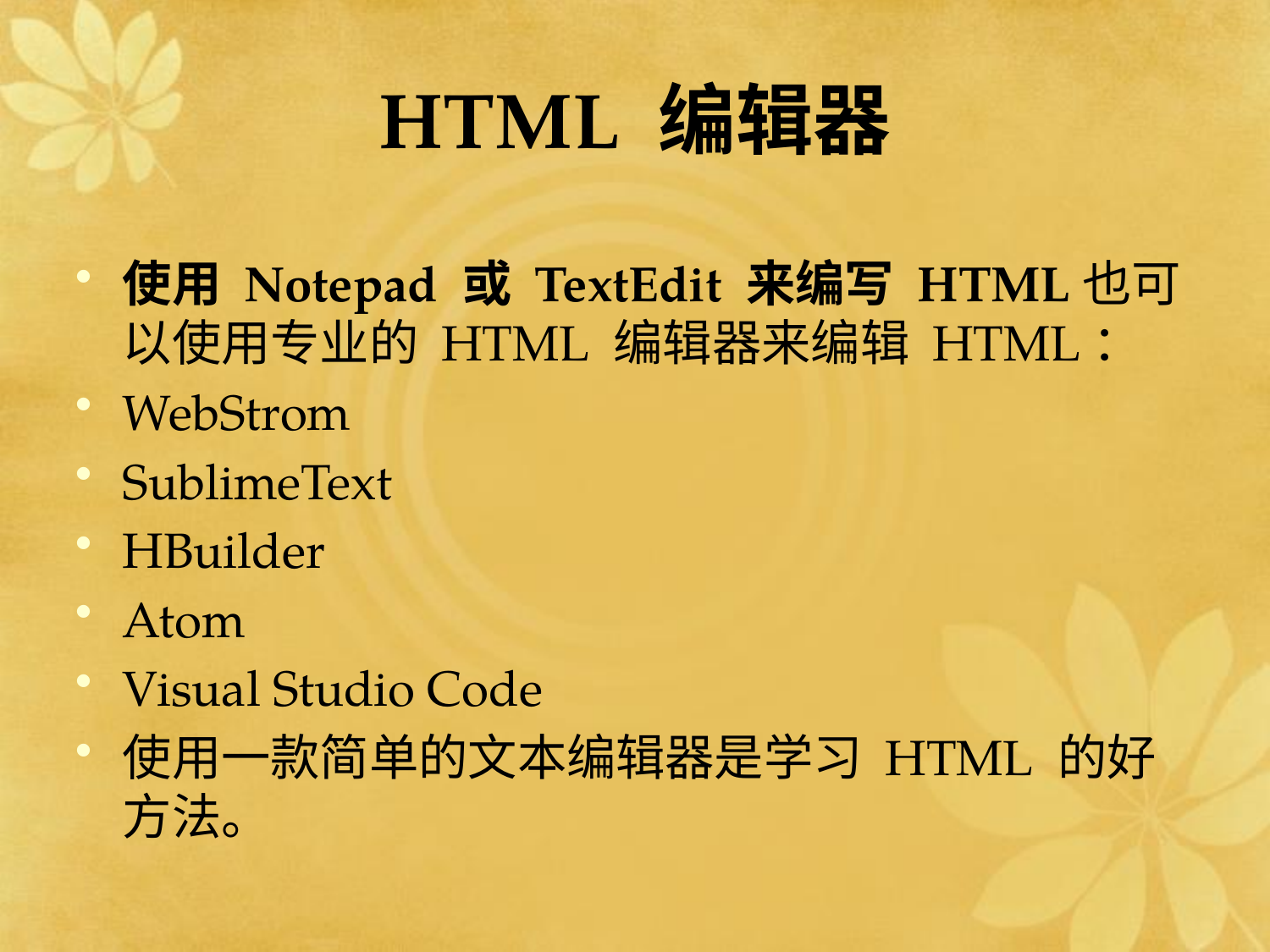

# HTML 编辑器
使用 Notepad 或 TextEdit 来编写 HTML也可以使用专业的 HTML 编辑器来编辑 HTML：
WebStrom
SublimeText
HBuilder
Atom
Visual Studio Code
使用一款简单的文本编辑器是学习 HTML 的好方法。